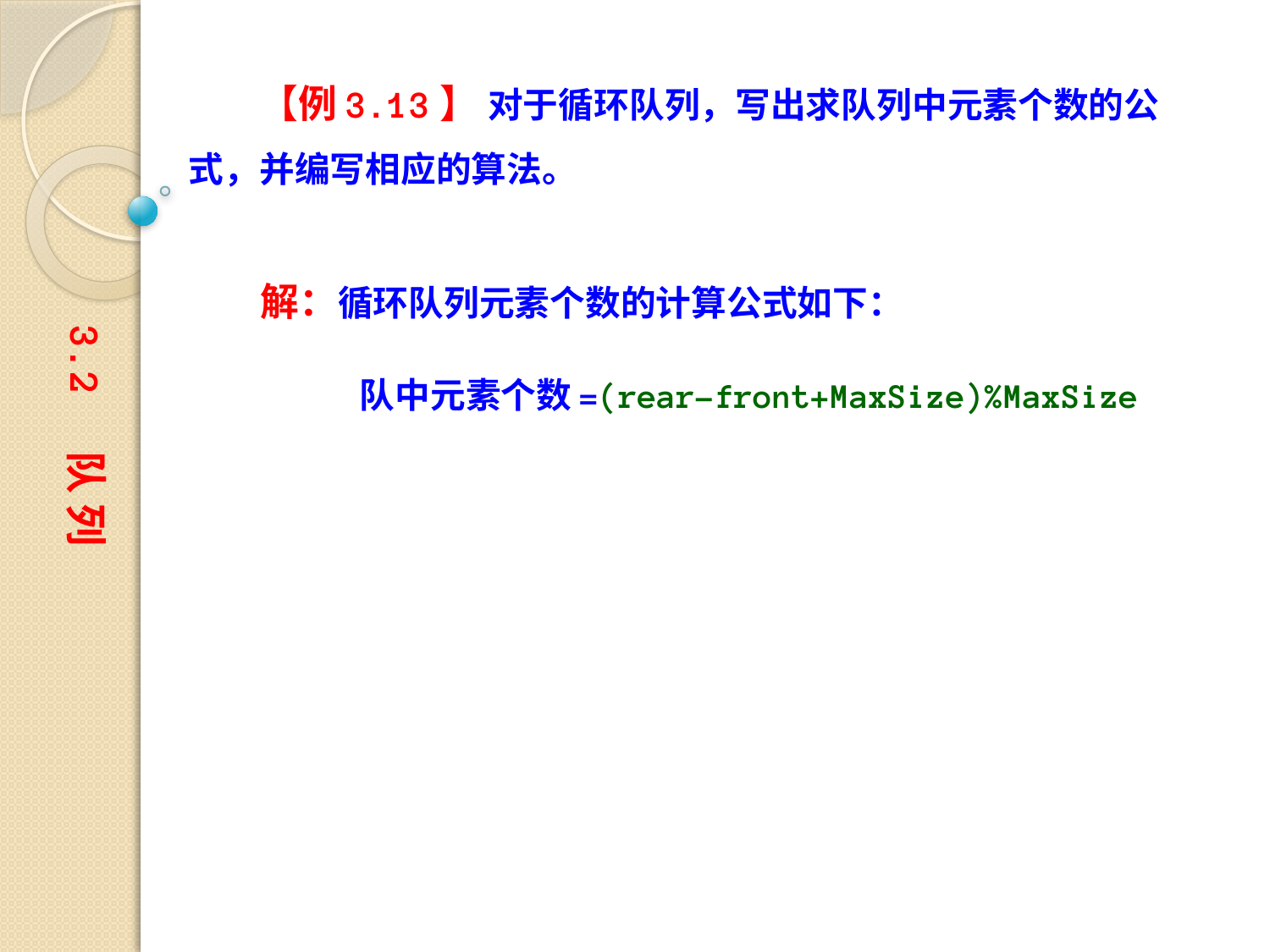

【例3.13】 对于循环队列，写出求队列中元素个数的公式，并编写相应的算法。
解：循环队列元素个数的计算公式如下：
3.2  队 列

队中元素个数=(rear-front+MaxSize)%MaxSize